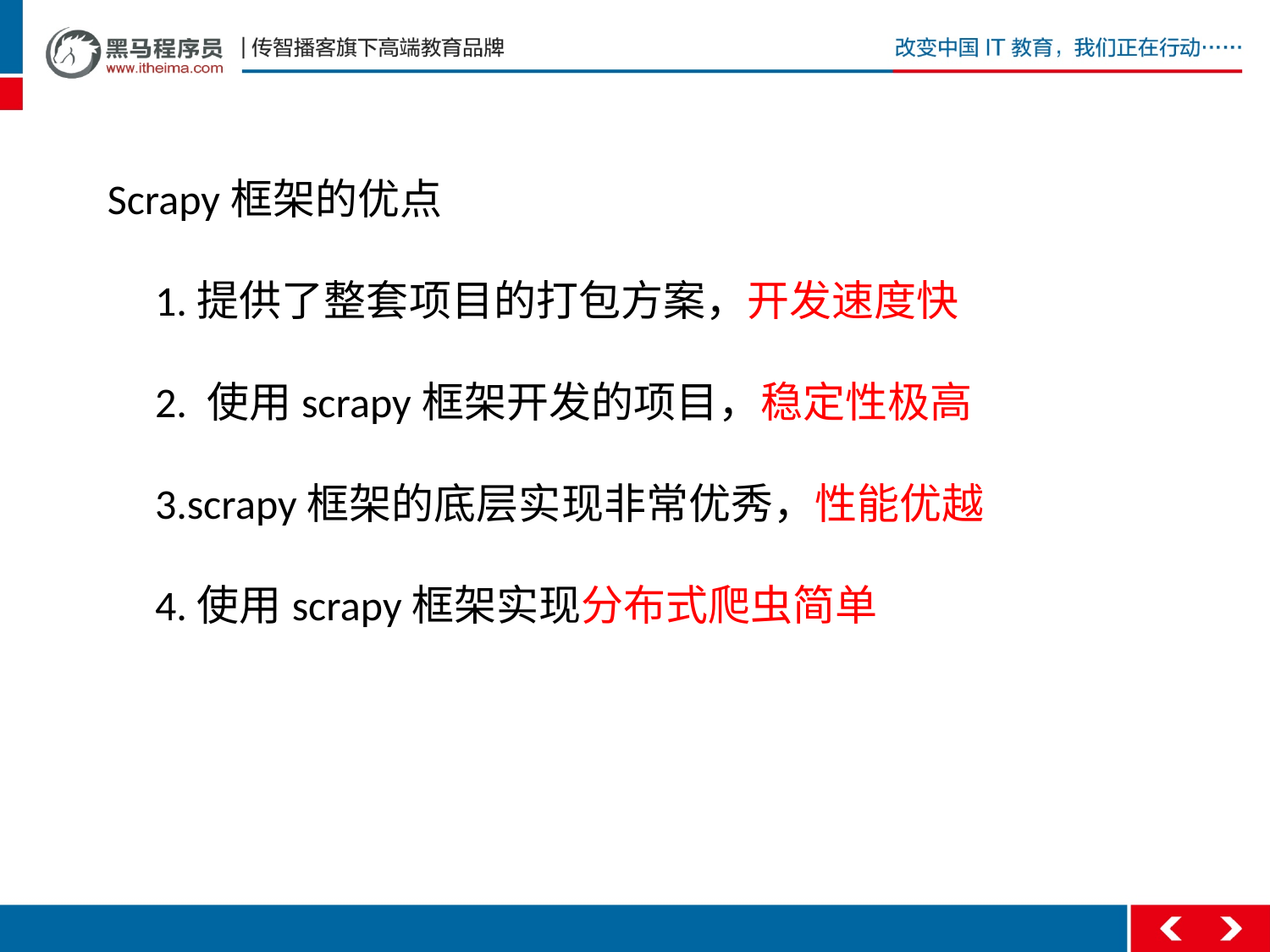

Scrapy框架的优点

     1.提供了整套项目的打包方案，开发速度快

     2. 使用scrapy框架开发的项目，稳定性极高

     3.scrapy框架的底层实现非常优秀，性能优越

     4.使用scrapy框架实现分布式爬虫简单